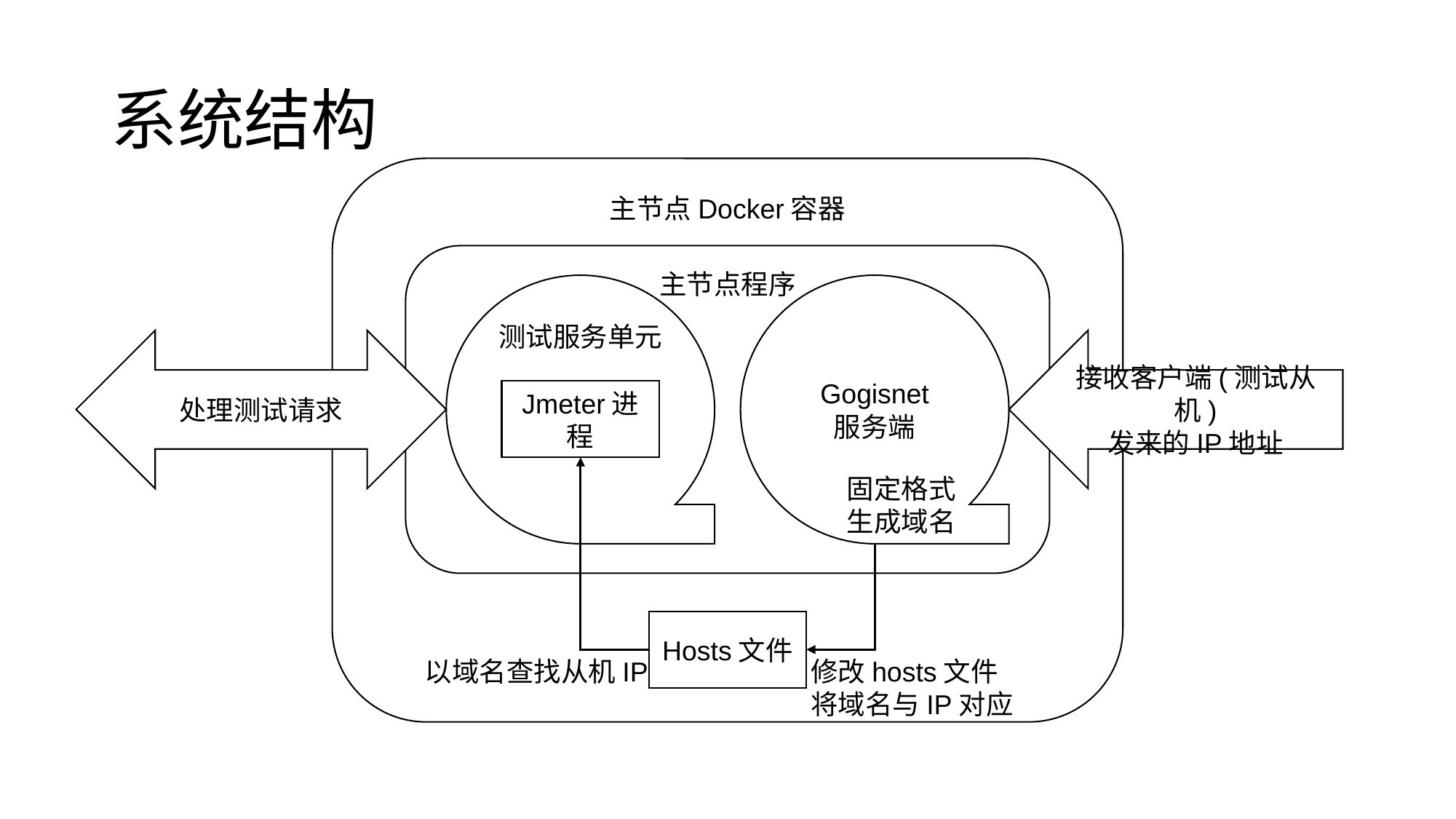

# 系统结构
主节点Docker容器
主节点程序
测试服务单元
Gogisnet
服务端
处理测试请求
接收客户端(测试从机)
发来的IP地址
Jmeter进程
固定格式
生成域名
Hosts文件
以域名查找从机IP
修改hosts文件
将域名与IP对应